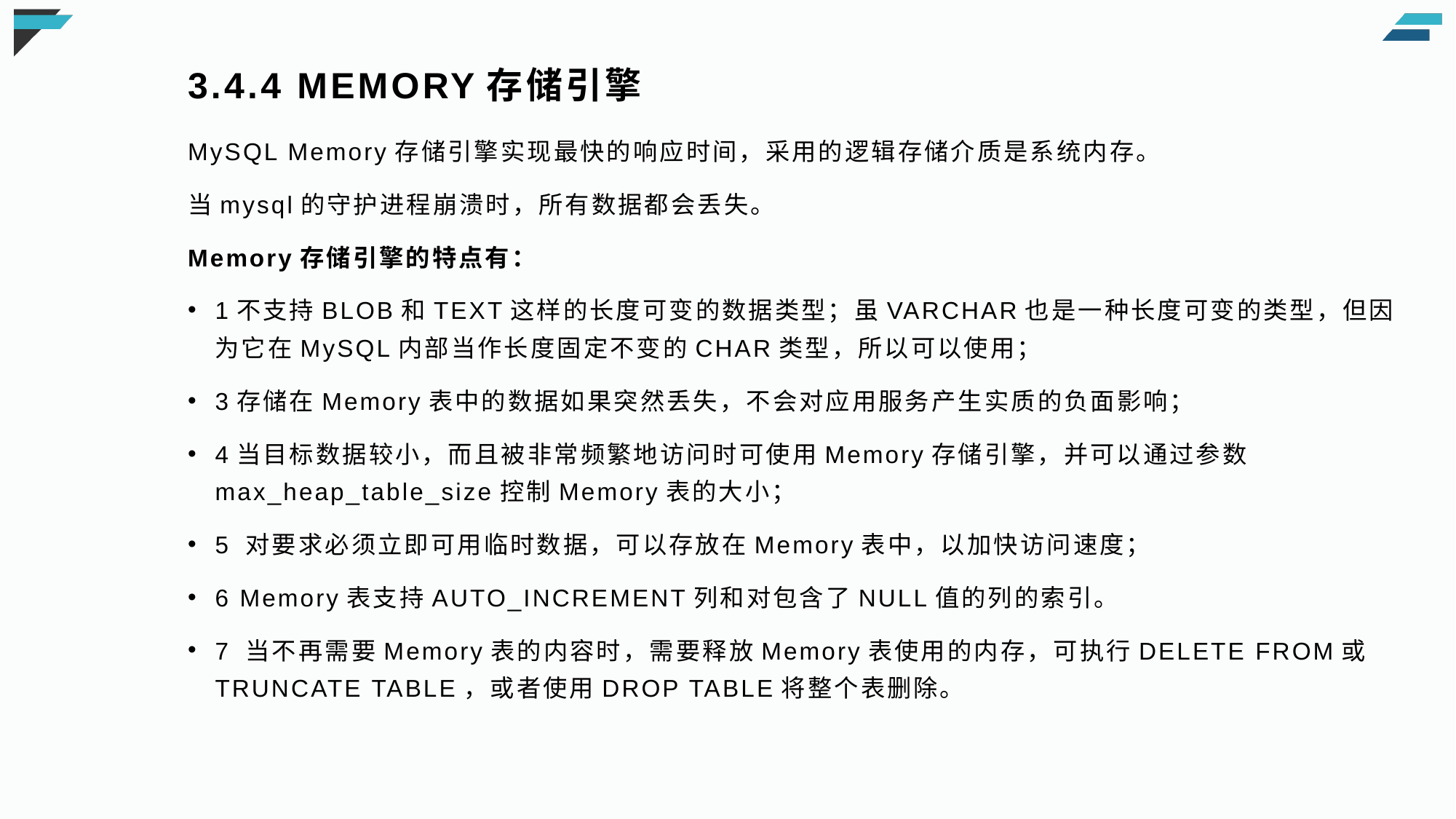

# 3.4.4 MEMORY存储引擎
MySQL Memory存储引擎实现最快的响应时间，采用的逻辑存储介质是系统内存。
当mysql的守护进程崩溃时，所有数据都会丢失。
Memory存储引擎的特点有：
1不支持BLOB和TEXT这样的长度可变的数据类型；虽VARCHAR也是一种长度可变的类型，但因为它在MySQL内部当作长度固定不变的CHAR类型，所以可以使用；
3存储在Memory表中的数据如果突然丢失，不会对应用服务产生实质的负面影响；
4当目标数据较小，而且被非常频繁地访问时可使用Memory存储引擎，并可以通过参数max_heap_table_size控制Memory表的大小；
5 对要求必须立即可用临时数据，可以存放在Memory表中，以加快访问速度；
6 Memory表支持AUTO_INCREMENT列和对包含了NULL值的列的索引。
7 当不再需要Memory表的内容时，需要释放Memory表使用的内存，可执行DELETE FROM或TRUNCATE TABLE，或者使用DROP TABLE将整个表删除。